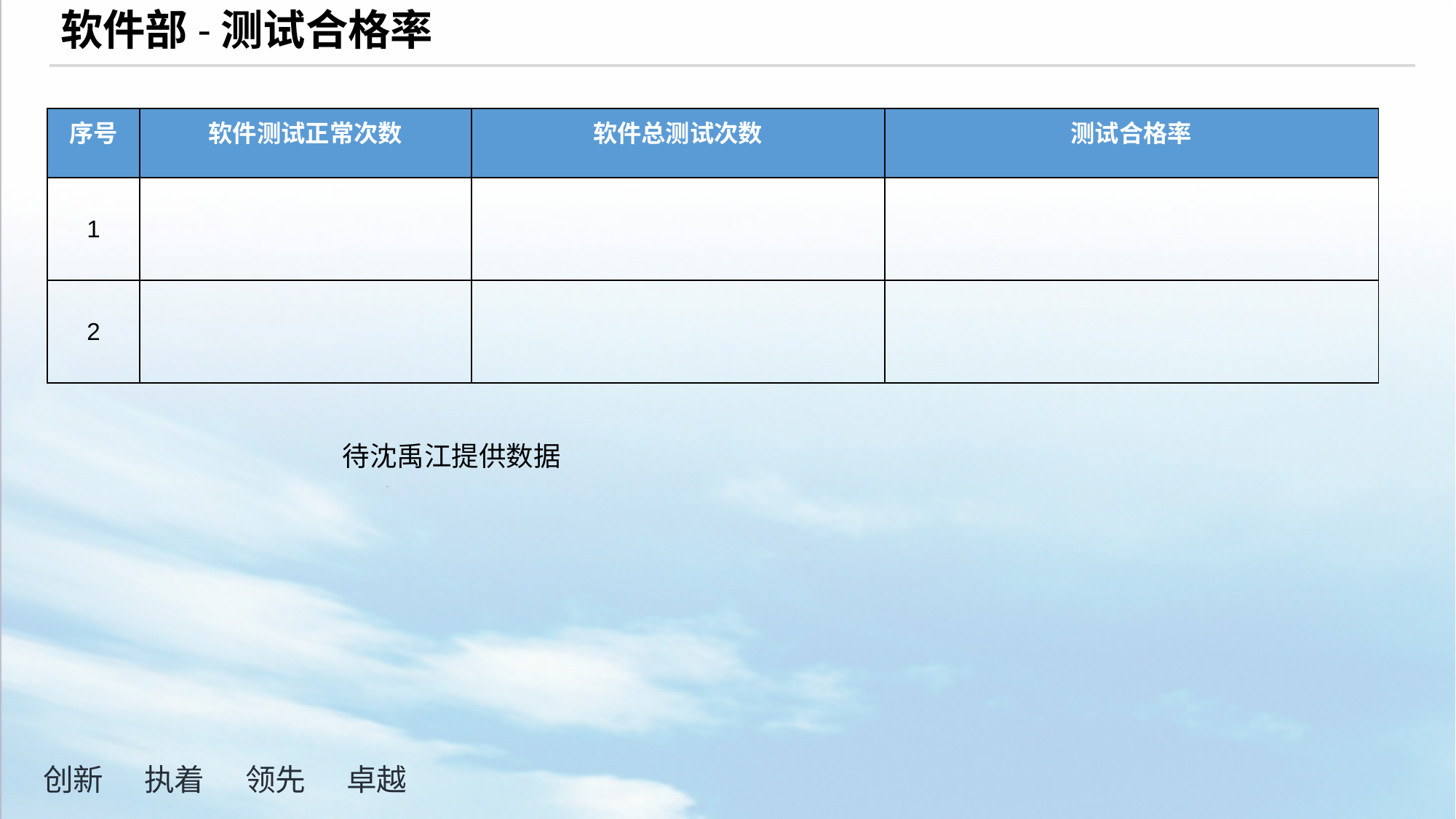

软件部-测试合格率
| 序号 | 软件测试正常次数 | 软件总测试次数 | 测试合格率 |
| --- | --- | --- | --- |
| 1 |  |  |  |
| 2 |  |  |  |
待沈禹江提供数据
4